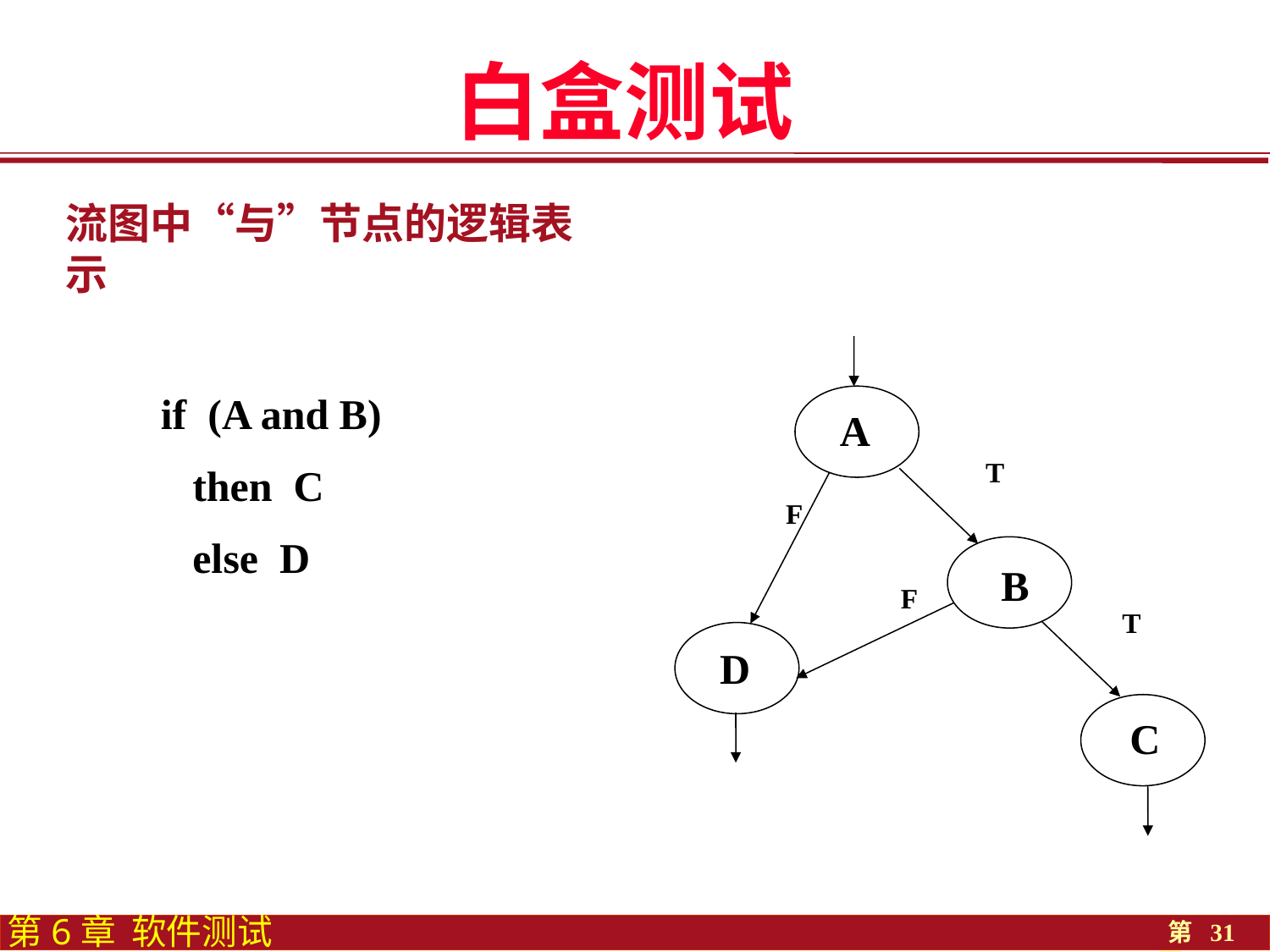

白盒测试
流图中“与”节点的逻辑表示

if  (A and B)
   then  C
   else  D

A
T

F

B
F

T

D

C